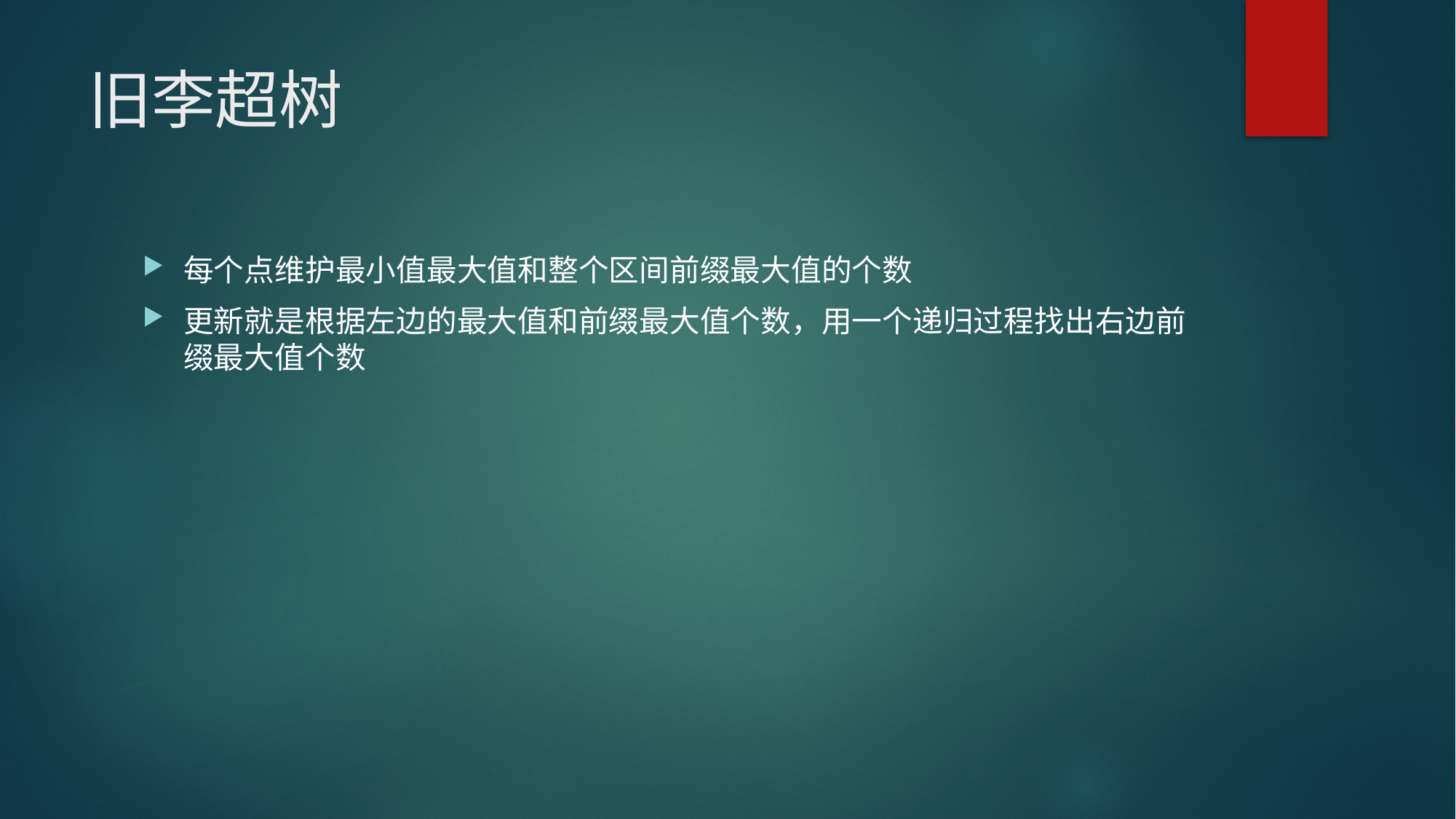

# 旧李超树
每个点维护最小值最大值和整个区间前缀最大值的个数
更新就是根据左边的最大值和前缀最大值个数，用一个递归过程找出右边前缀最大值个数